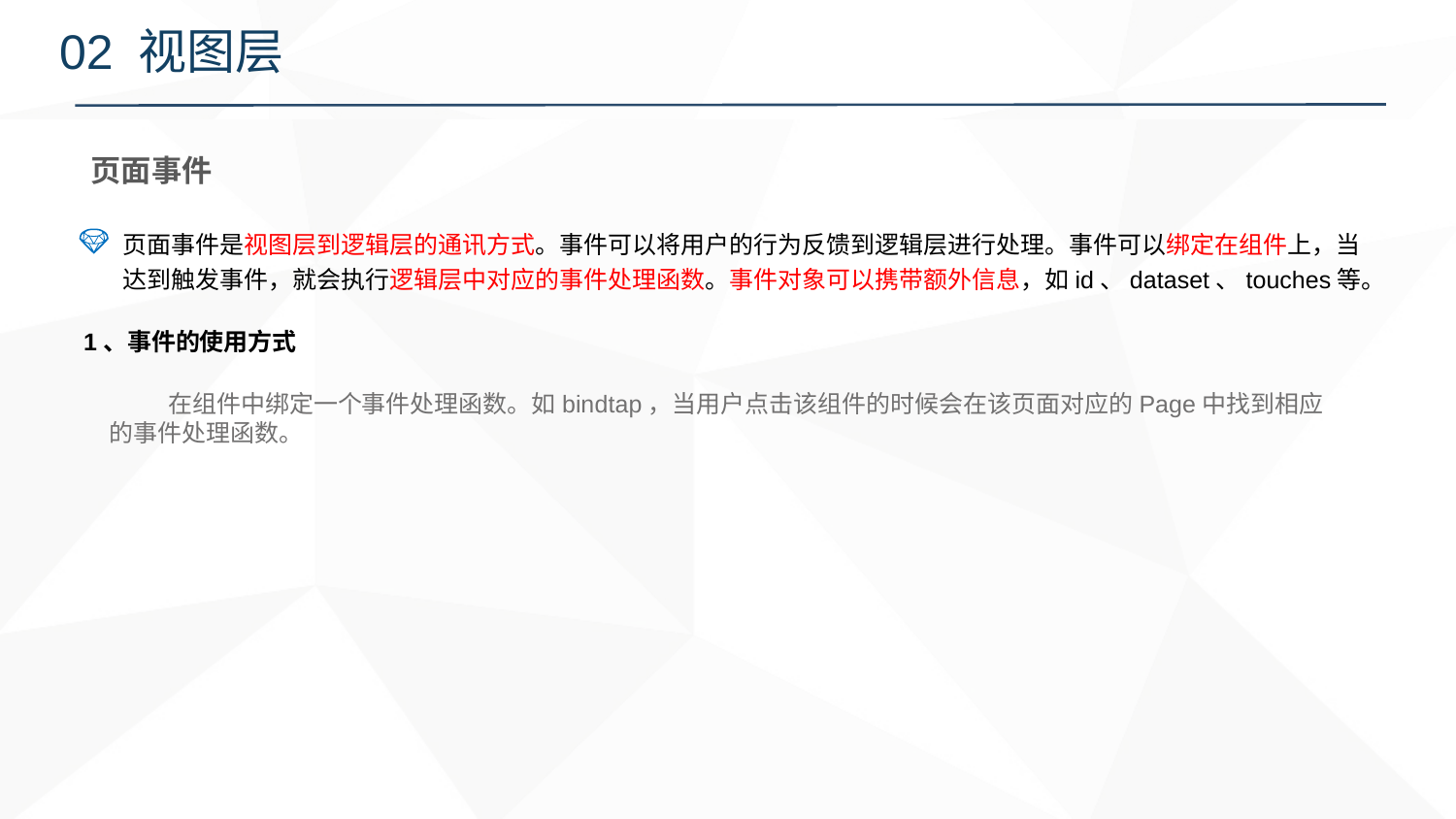

# 02 视图层
页面事件
页面事件是视图层到逻辑层的通讯方式。事件可以将用户的行为反馈到逻辑层进行处理。事件可以绑定在组件上，当达到触发事件，就会执行逻辑层中对应的事件处理函数。事件对象可以携带额外信息，如id、dataset、touches等。

1、事件的使用方式
          在组件中绑定一个事件处理函数。如bindtap，当用户点击该组件的时候会在该页面对应的Page中找到相应的事件处理函数。